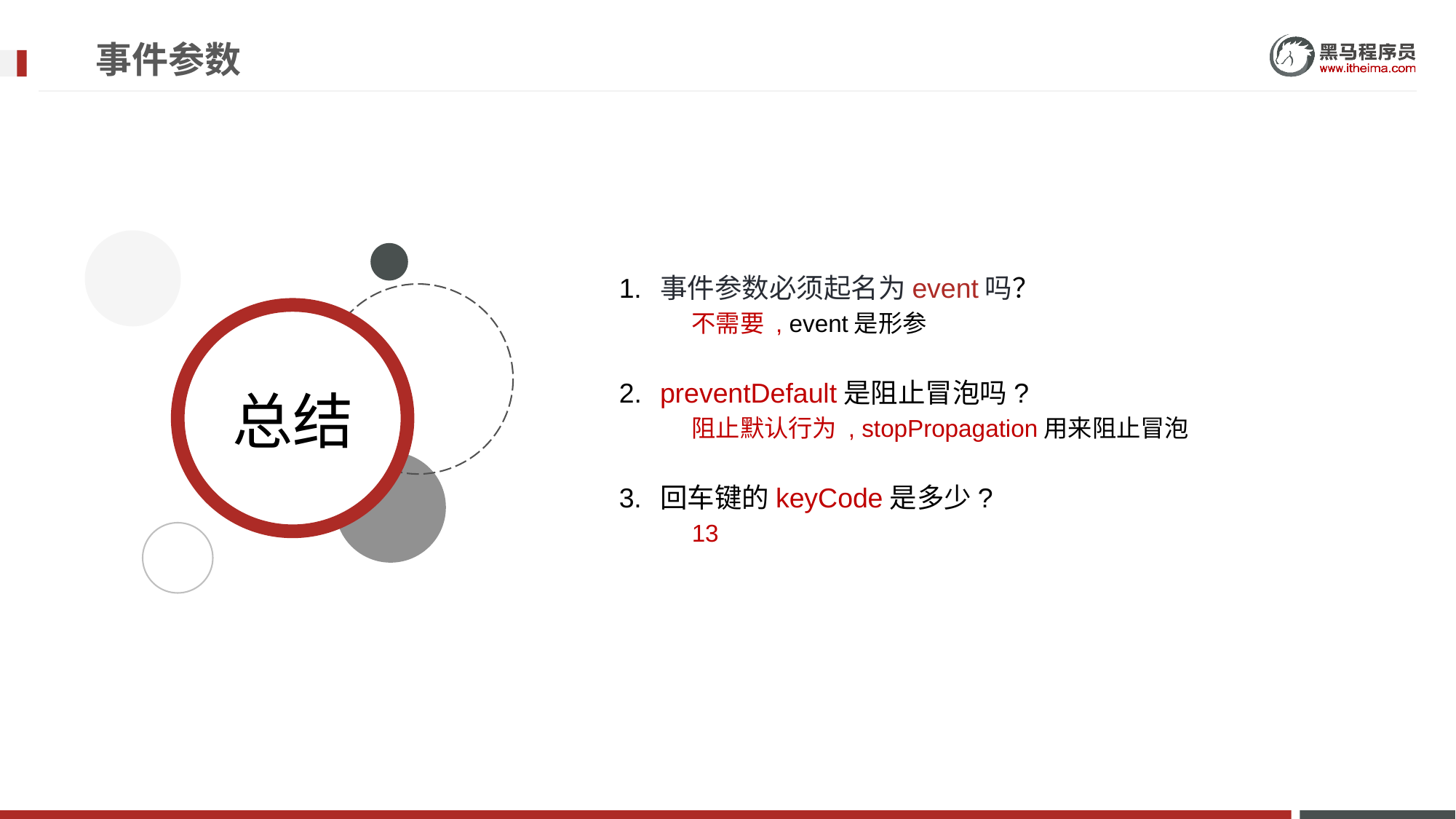

# 事件参数
事件参数必须起名为event吗？
不需要 , event是形参
preventDefault是阻止冒泡吗?
阻止默认行为 , stopPropagation用来阻止冒泡
回车键的keyCode是多少?
13